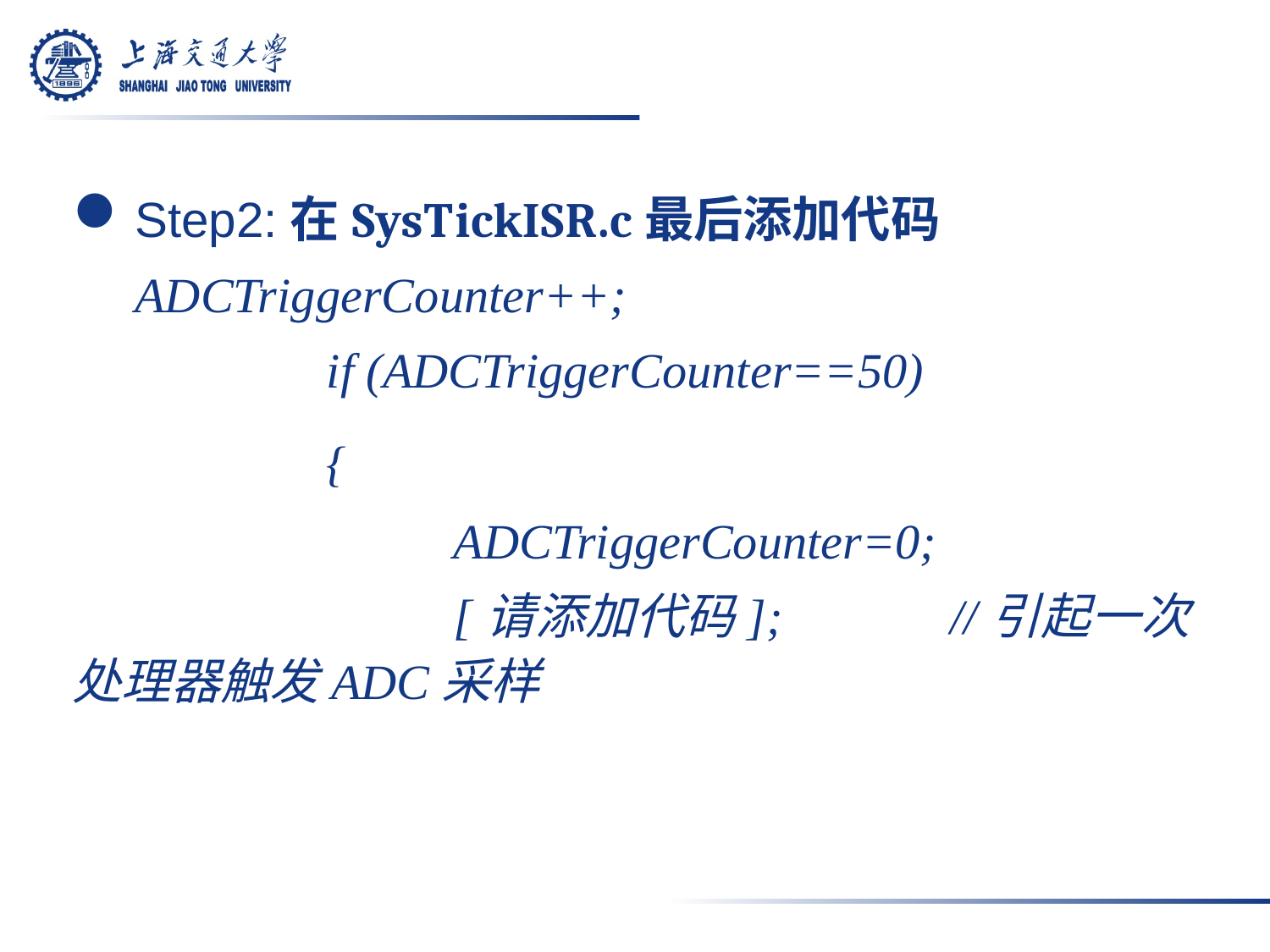

#
Step2:在SysTickISR.c最后添加代码
ADCTriggerCounter++;
		if (ADCTriggerCounter==50)
		{
			ADCTriggerCounter=0;
			[请添加代码];             //引起一次处理器触发ADC采样